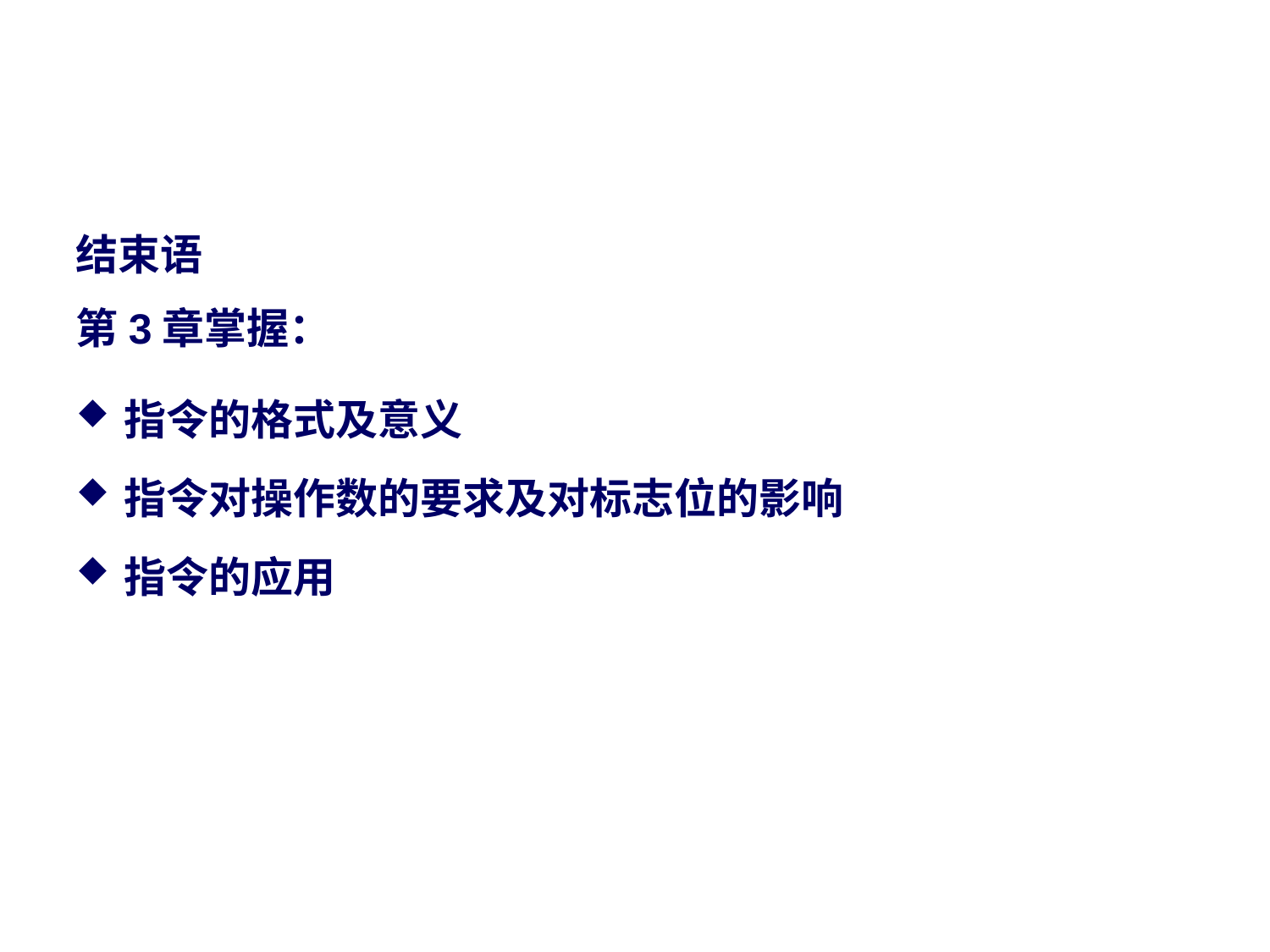

#
结束语
第3章掌握：
指令的格式及意义
指令对操作数的要求及对标志位的影响
指令的应用